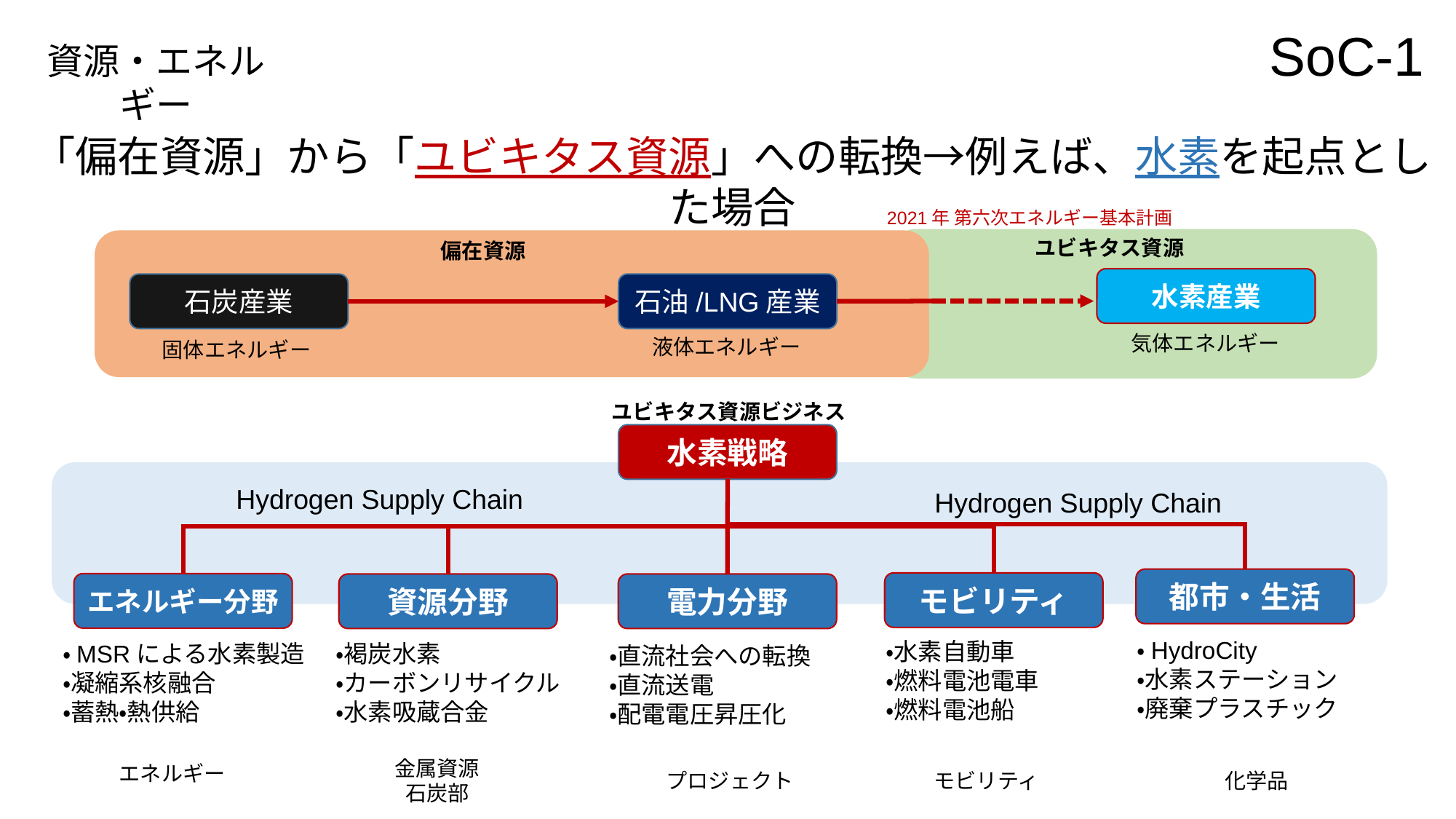

SoC-1
資源・エネルギー
「偏在資源」から「ユビキタス資源」への転換→例えば、水素を起点とした場合
2021年 第六次エネルギー基本計画

ユビキタス資源

偏在資源
水素産業
石炭産業
石油/LNG産業
気体エネルギー
液体エネルギー
固体エネルギー
ユビキタス資源ビジネス
水素戦略

Hydrogen Supply Chain
Hydrogen Supply Chain
都市・生活
モビリティ
エネルギー分野
資源分野
電力分野
・HydroCity
・水素ステーション
・廃棄プラスチック
・水素自動車
・燃料電池電車
・燃料電池船
・MSRによる水素製造
・凝縮系核融合
・蓄熱・熱供給
・褐炭水素
・カーボンリサイクル
・水素吸蔵合金
・直流社会への転換
・直流送電
・配電電圧昇圧化
金属資源
石炭部
エネルギー
モビリティ
化学品
プロジェクト